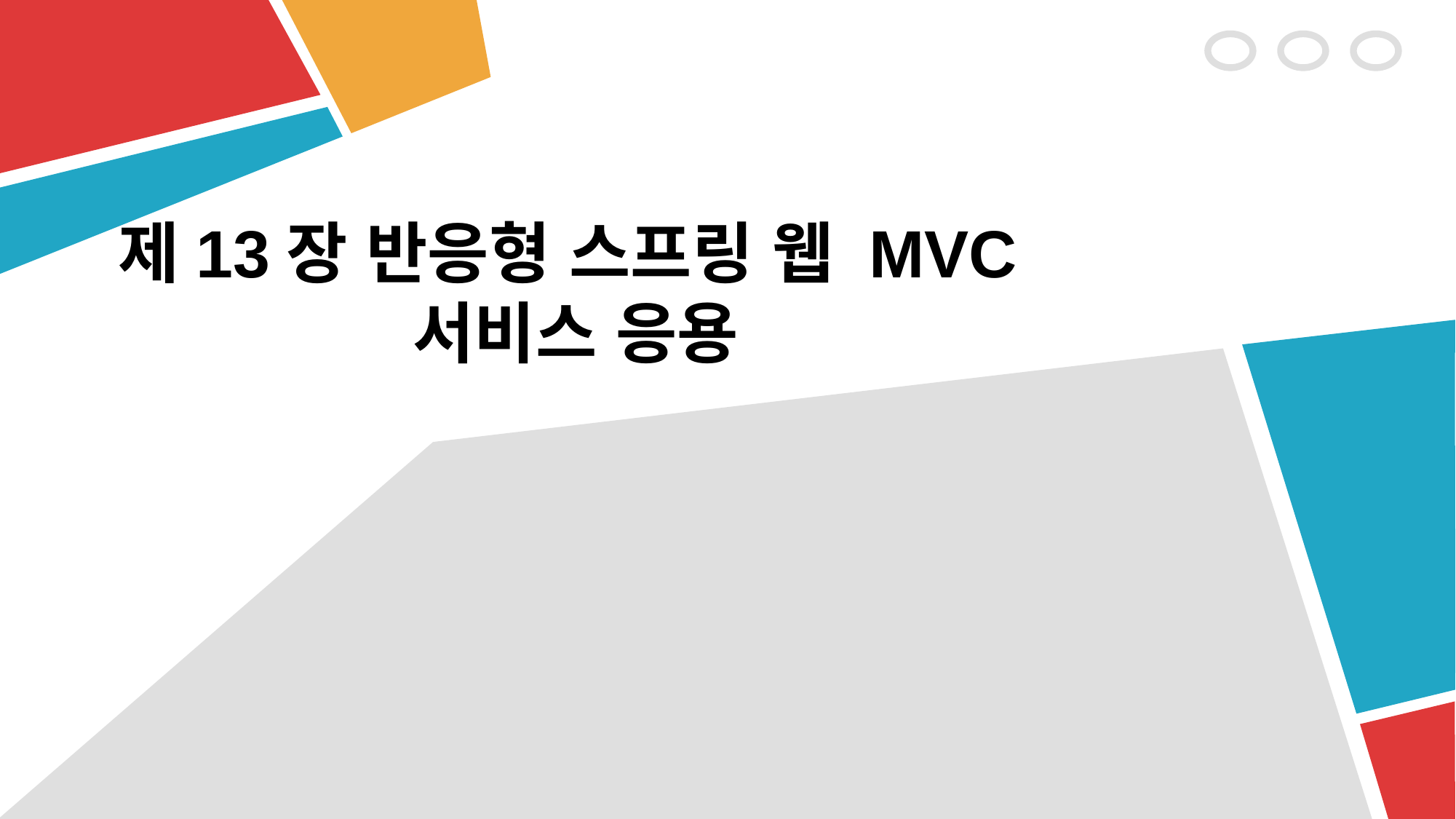

# 제13장 반응형 스프링 웹 MVC 서비스 응용